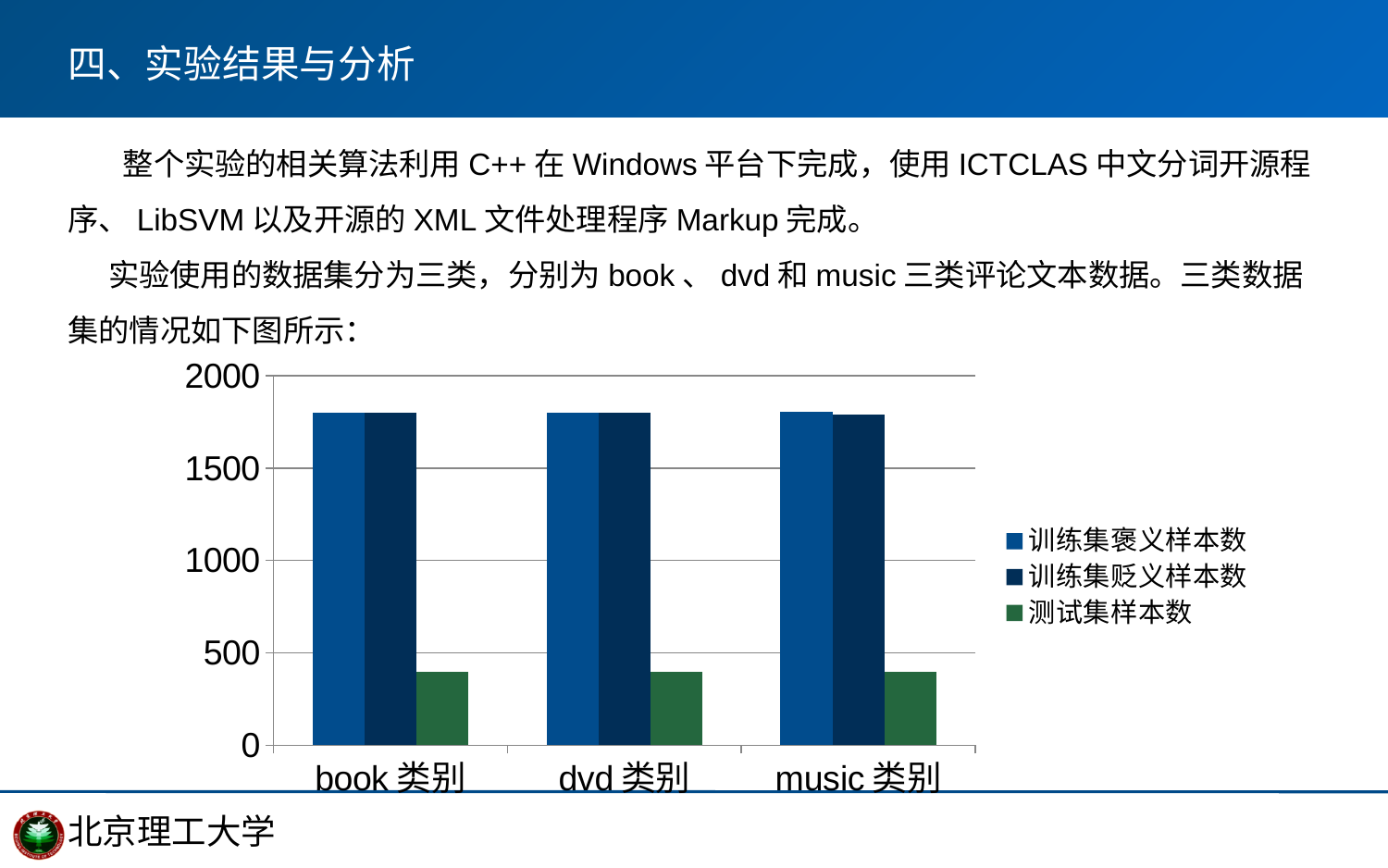

四、实验结果与分析
 整个实验的相关算法利用C++在Windows平台下完成，使用ICTCLAS中文分词开源程序、LibSVM以及开源的XML文件处理程序Markup完成。
实验使用的数据集分为三类，分别为book、dvd和music三类评论文本数据。三类数据集的情况如下图所示：

### Chart

| Category | 训练集褒义样本数 | 训练集贬义样本数 | 测试集样本数 |
|---|---|---|---|
| book类别 | 1801.0 | 1799.0 | 400.0 |
| dvd类别 | 1799.0 | 1799.0 | 400.0 |
| music类别 | 1806.0 | 1791.0 | 400.0 |